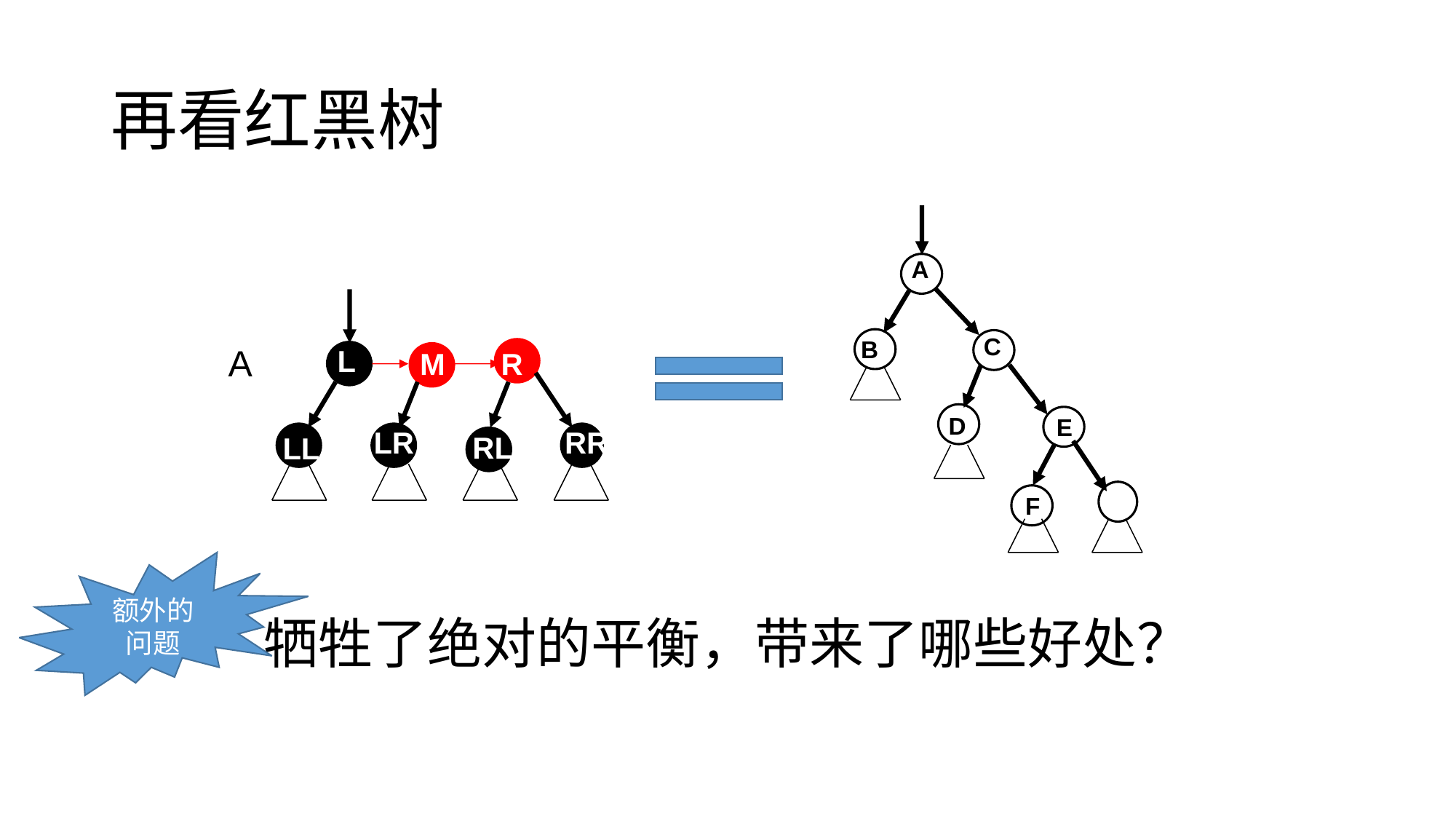

# 再看红黑树

A

A
L

M

R

LR
RR
RL

LL

C
B

D

E

F

额外的问题
牺牲了绝对的平衡，带来了哪些好处？